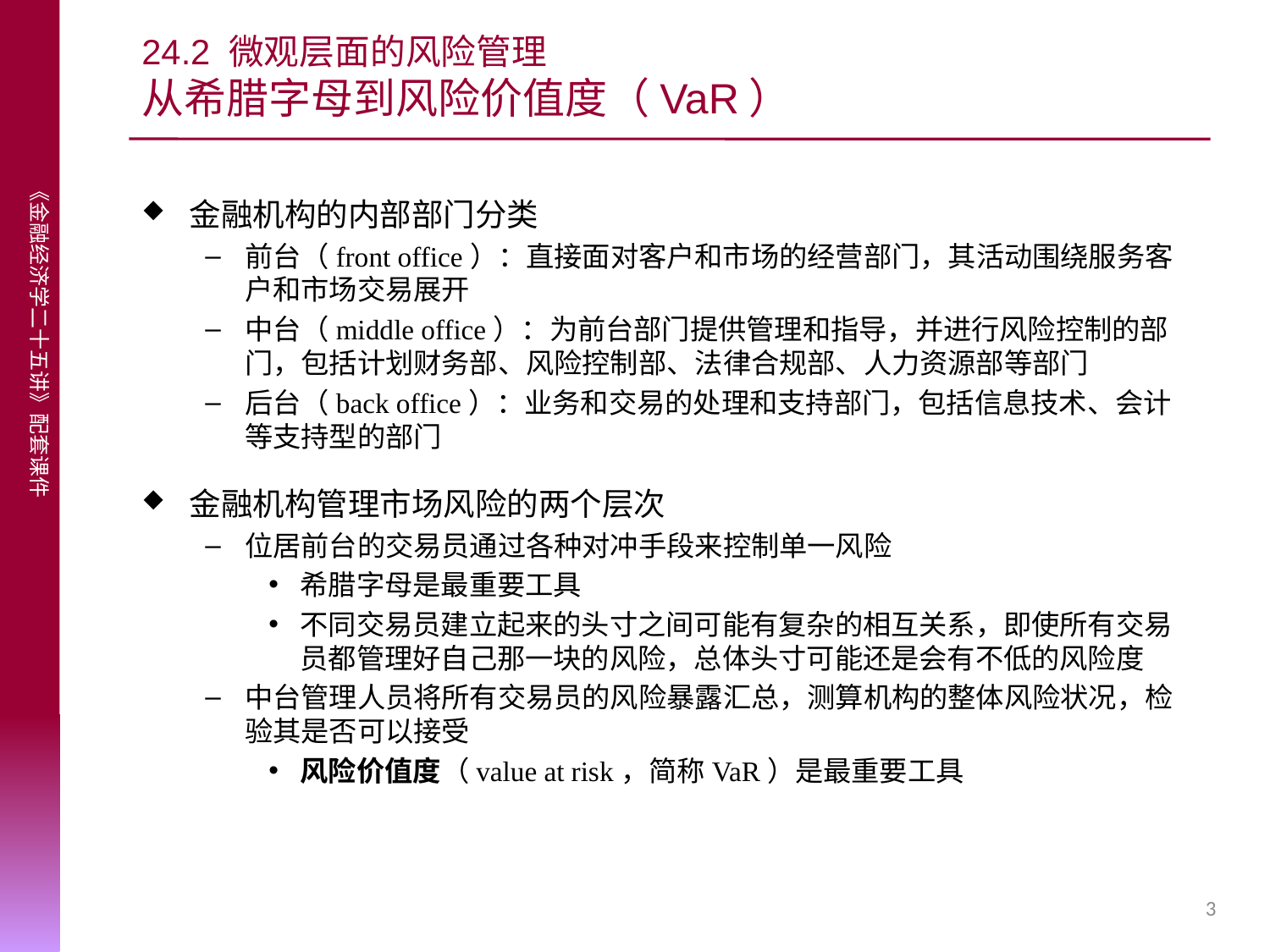

# 24.2 微观层面的风险管理 从希腊字母到风险价值度（VaR）
金融机构的内部部门分类
前台（front office）：直接面对客户和市场的经营部门，其活动围绕服务客户和市场交易展开
中台（middle office）：为前台部门提供管理和指导，并进行风险控制的部门，包括计划财务部、风险控制部、法律合规部、人力资源部等部门
后台（back office）：业务和交易的处理和支持部门，包括信息技术、会计等支持型的部门
金融机构管理市场风险的两个层次
位居前台的交易员通过各种对冲手段来控制单一风险
希腊字母是最重要工具
不同交易员建立起来的头寸之间可能有复杂的相互关系，即使所有交易员都管理好自己那一块的风险，总体头寸可能还是会有不低的风险度
中台管理人员将所有交易员的风险暴露汇总，测算机构的整体风险状况，检验其是否可以接受
风险价值度（value at risk，简称VaR）是最重要工具
3